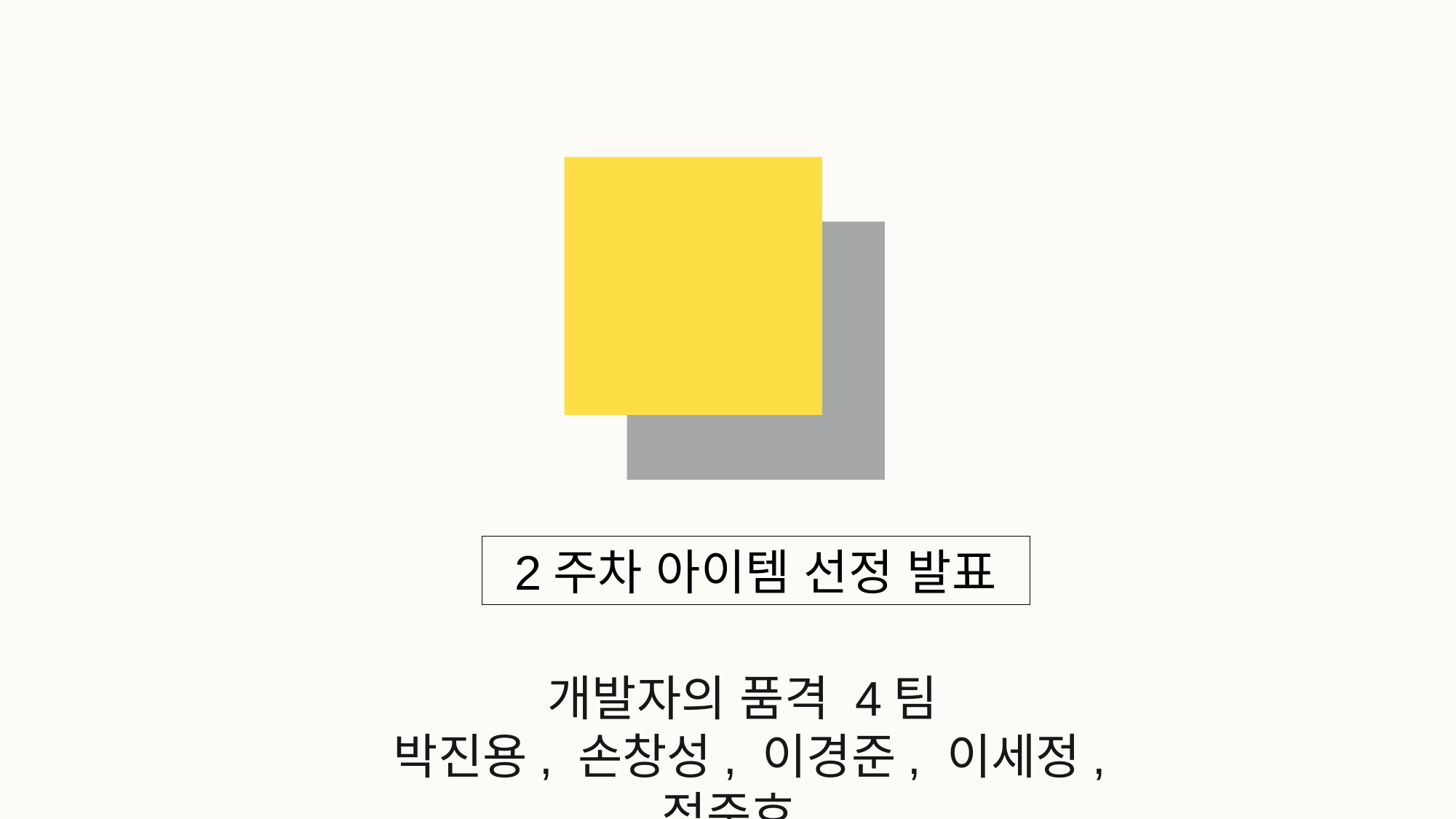

2주차 아이템 선정 발표
개발자의 품격 4팀
박진용, 손창성, 이경준, 이세정, 정준호